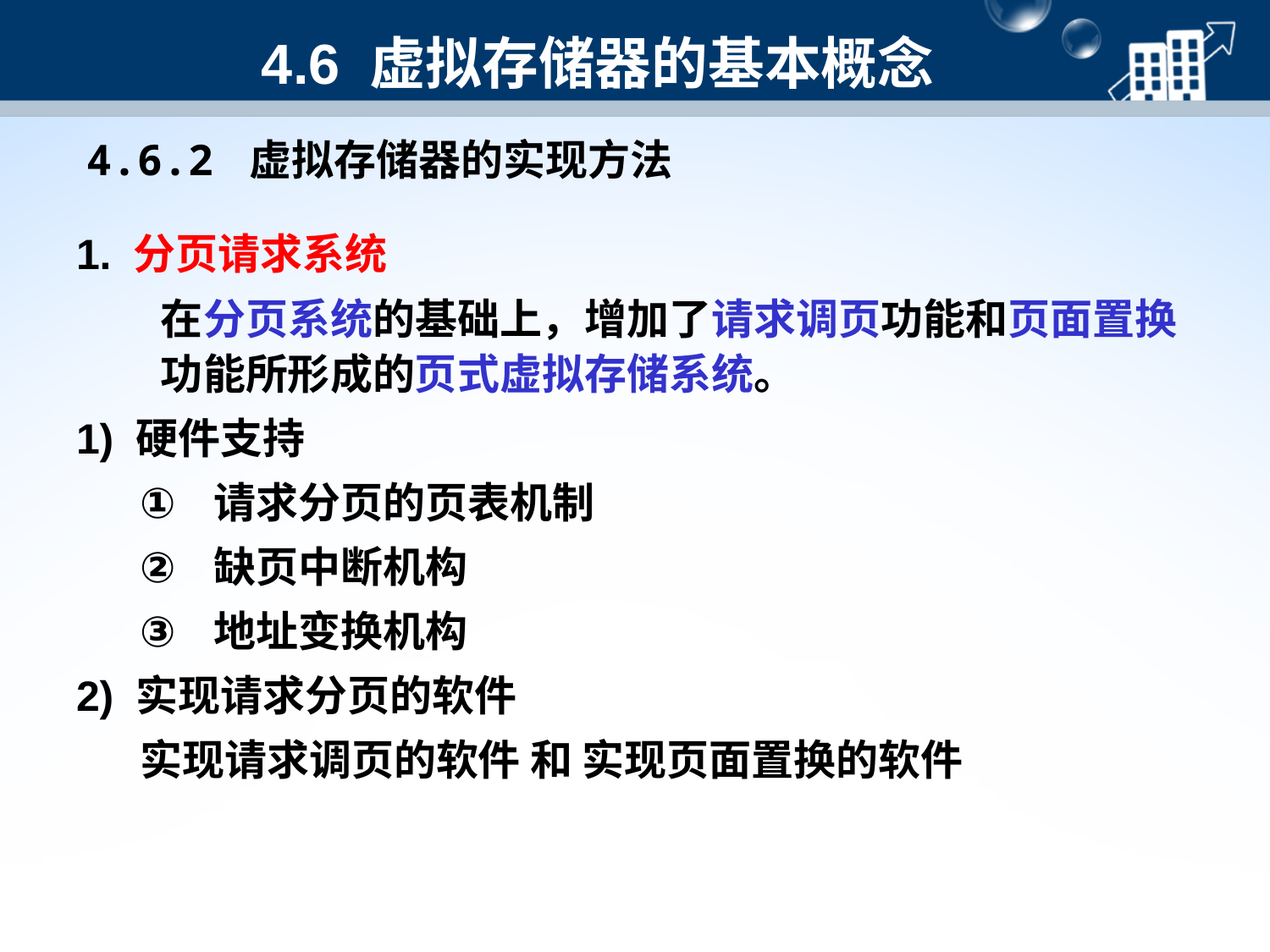

4.6 虚拟存储器的基本概念
# 4.6.2 虚拟存储器的实现方法
1. 分页请求系统
	在分页系统的基础上，增加了请求调页功能和页面置换功能所形成的页式虚拟存储系统。
1) 硬件支持
请求分页的页表机制
缺页中断机构
地址变换机构
2) 实现请求分页的软件
实现请求调页的软件 和 实现页面置换的软件